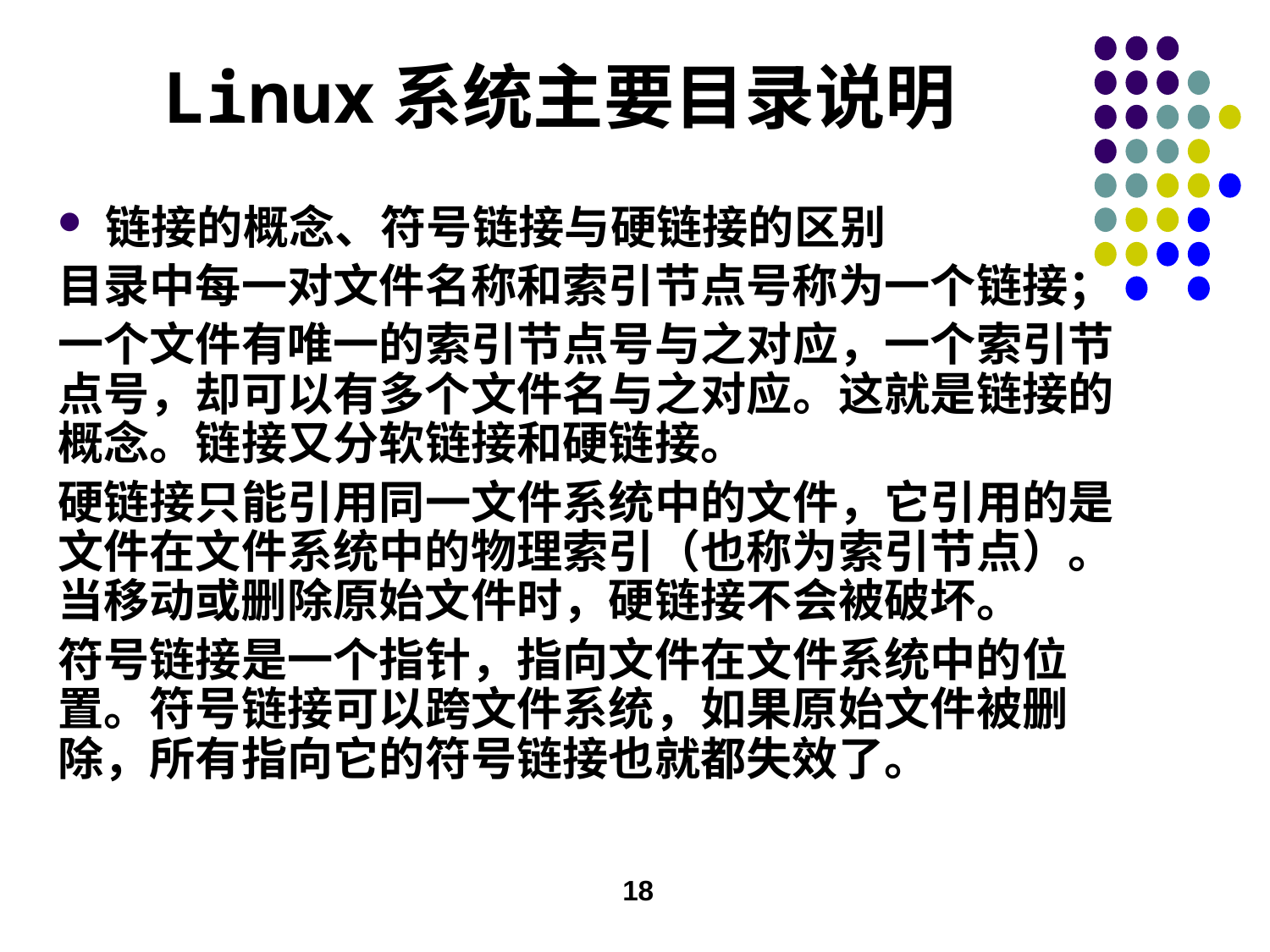

Linux系统主要目录说明
链接的概念、符号链接与硬链接的区别
目录中每一对文件名称和索引节点号称为一个链接；
一个文件有唯一的索引节点号与之对应，一个索引节点号，却可以有多个文件名与之对应。这就是链接的概念。链接又分软链接和硬链接。
硬链接只能引用同一文件系统中的文件，它引用的是文件在文件系统中的物理索引（也称为索引节点）。当移动或删除原始文件时，硬链接不会被破坏。
符号链接是一个指针，指向文件在文件系统中的位置。符号链接可以跨文件系统，如果原始文件被删除，所有指向它的符号链接也就都失效了。

18